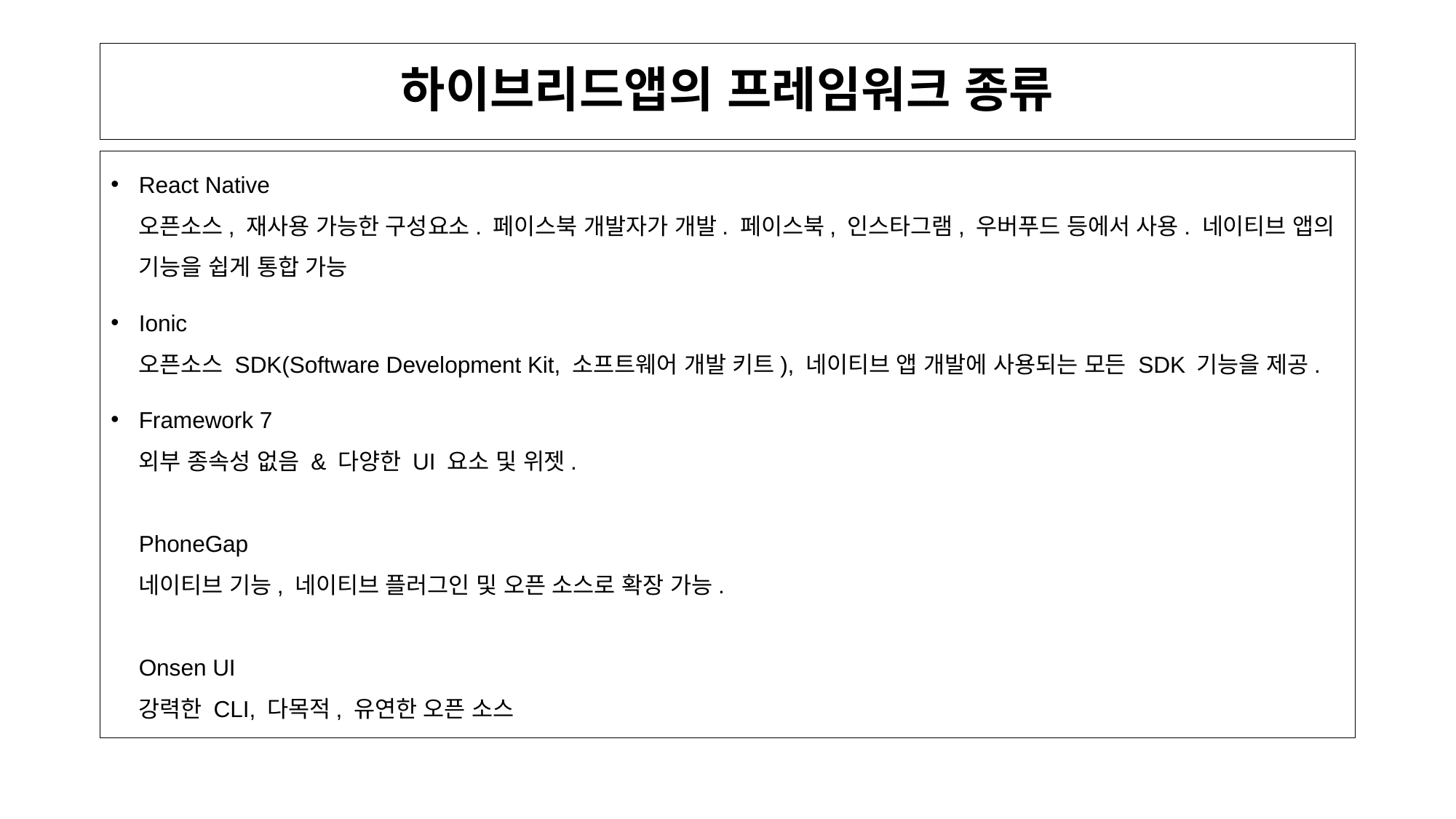

# 하이브리드앱의 프레임워크 종류
React Native
오픈소스, 재사용 가능한 구성요소. 페이스북 개발자가 개발. 페이스북, 인스타그램, 우버푸드 등에서 사용. 네이티브 앱의 기능을 쉽게 통합 가능
Ionic
오픈소스 SDK(Software Development Kit, 소프트웨어 개발 키트), 네이티브 앱 개발에 사용되는 모든 SDK 기능을 제공.
Framework 7
외부 종속성 없음 & 다양한 UI 요소 및 위젯.
 
PhoneGap
네이티브 기능, 네이티브 플러그인 및 오픈 소스로 확장 가능.
 
Onsen UI
강력한 CLI, 다목적, 유연한 오픈 소스